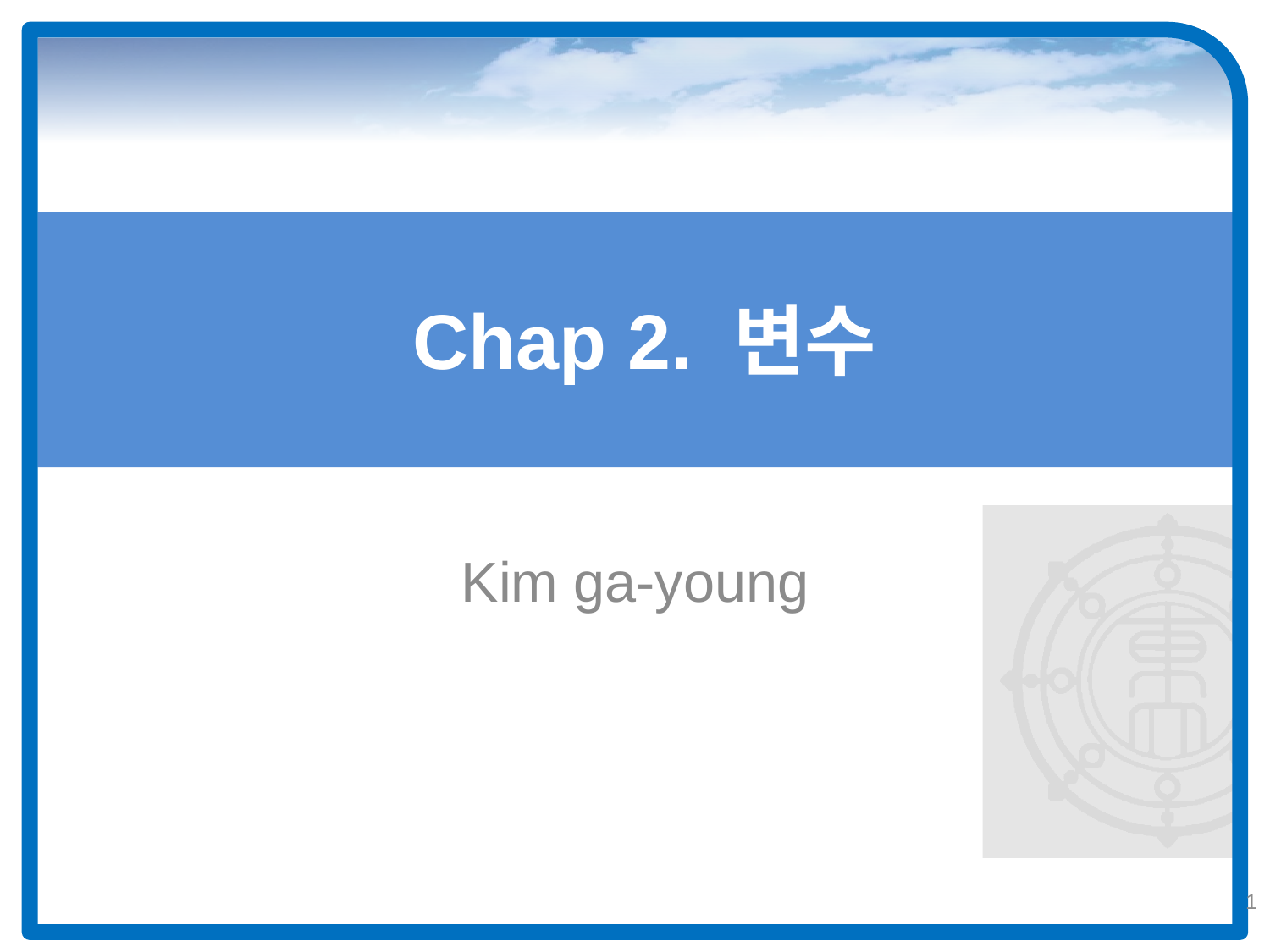

# Chap 2. 변수
Kim ga-young
1